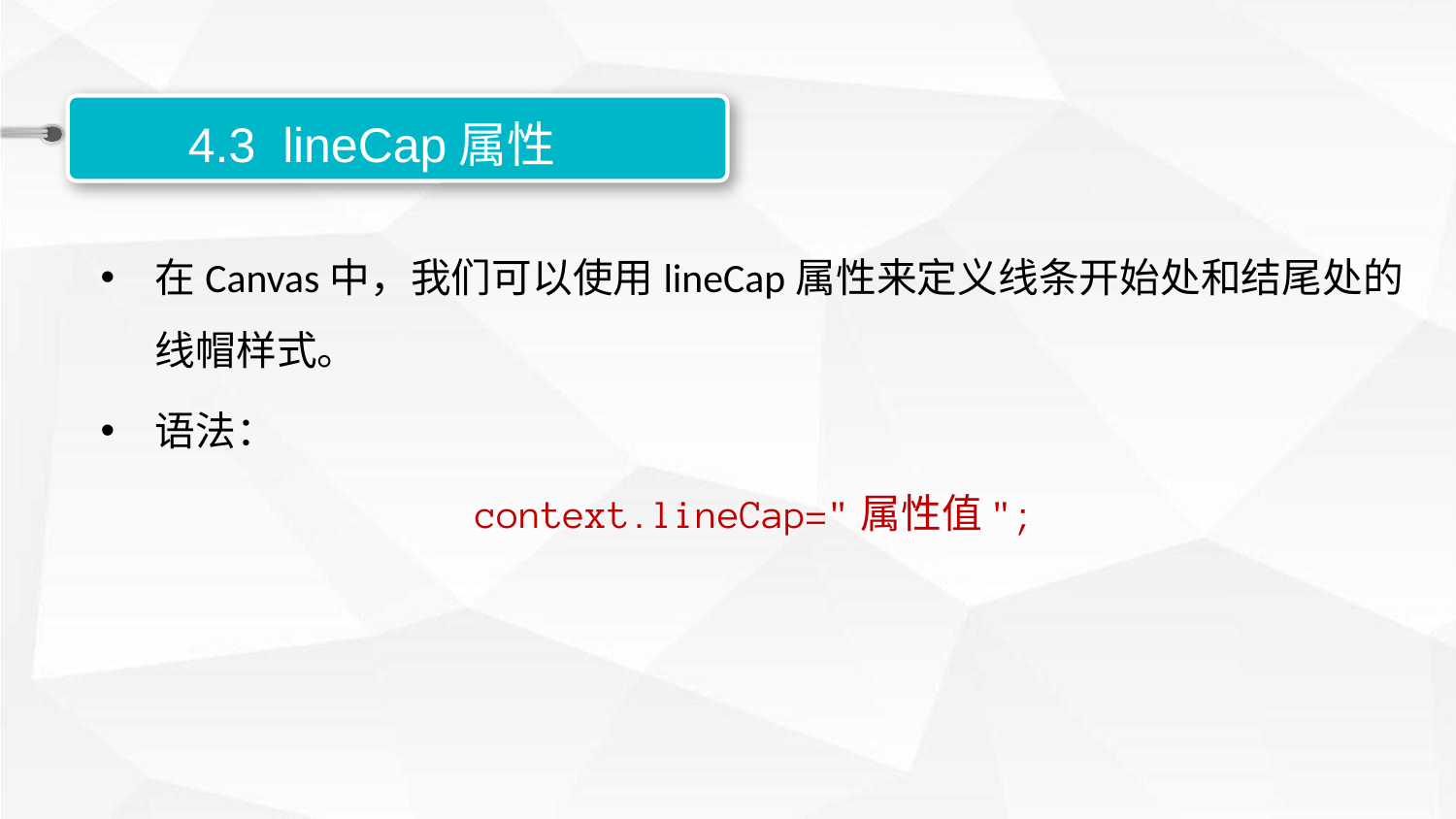

4.3  lineCap属性

在Canvas中，我们可以使用lineCap属性来定义线条开始处和结尾处的线帽样式。
语法：
context.lineCap="属性值";